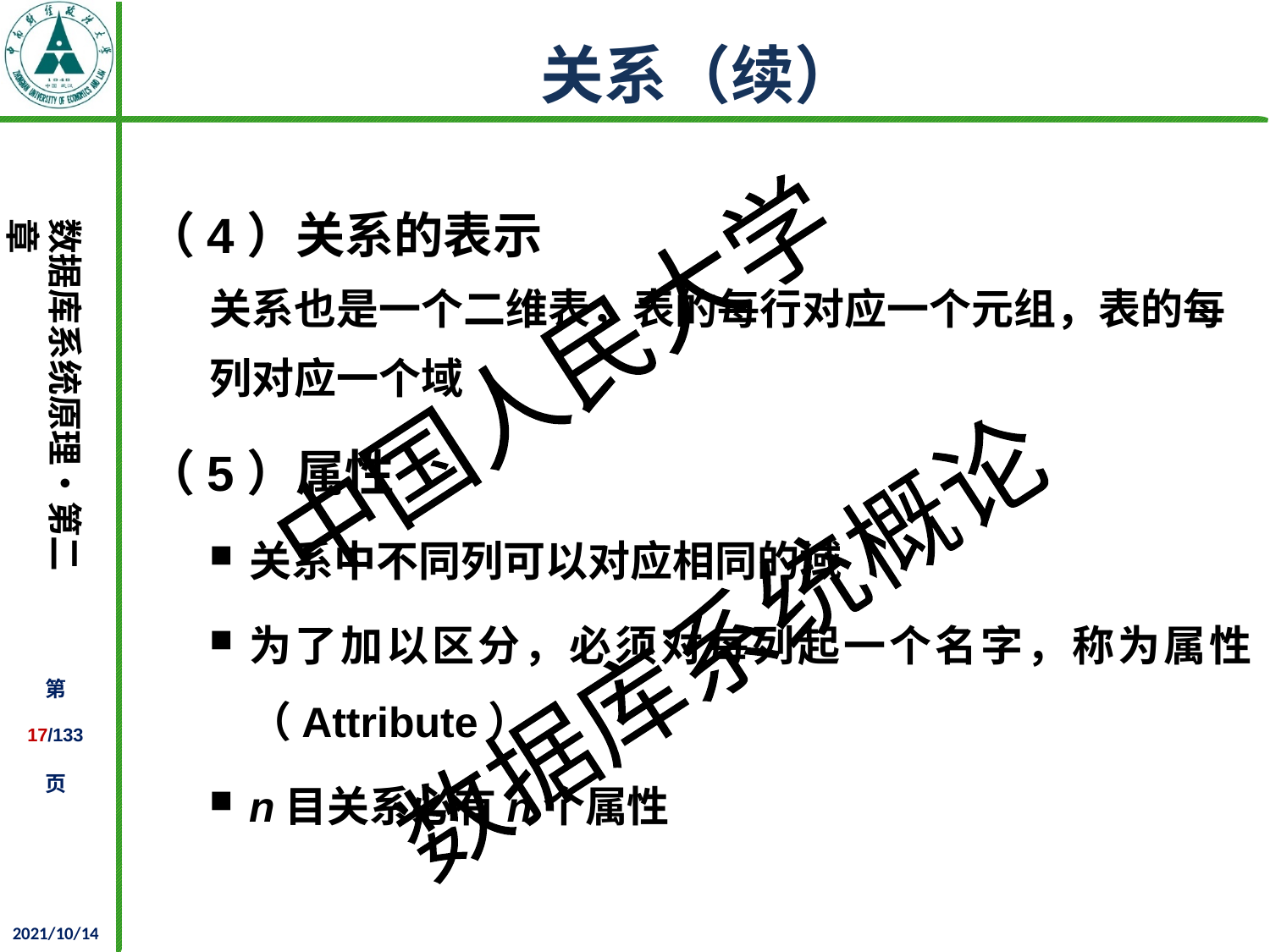

# 关系（续）
（4）关系的表示
关系也是一个二维表，表的每行对应一个元组，表的每
列对应一个域
（5）属性
关系中不同列可以对应相同的域
为了加以区分，必须对每列起一个名字，称为属性（Attribute）
n目关系必有n个属性

2021/10/14